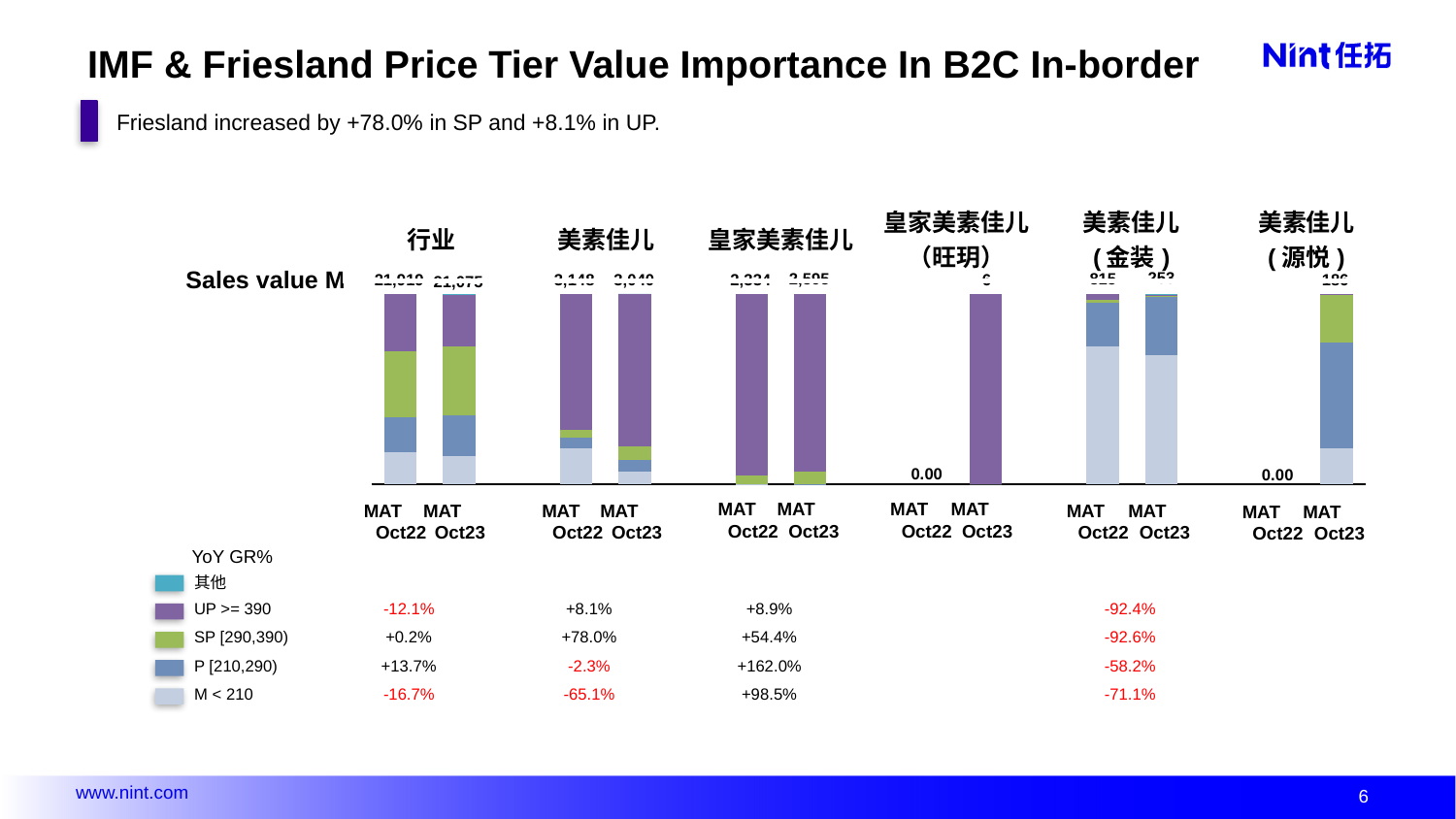

# IMF & Friesland Price Tier Value Importance In B2C In-border
Friesland increased by +78.0% in SP and +8.1% in UP.
| 行业 | 美素佳儿 | 皇家美素佳儿 | 皇家美素佳儿 （旺玥） | 美素佳儿 (金装) | 美素佳儿 (源悦) |
| --- | --- | --- | --- | --- | --- |
Sales value M
253
815
2,595
3,148
3,040
186
2,334
21,919
6
21,075

### Chart

| Category | 系列5 | 系列4 | 系列3 | 系列2 | 系列1 |
|---|---|---|---|---|---|
| 1 | 17.11 | 18.23 | 34.75 | 29.91 | 0.01 |
| 2 | 14.82 | 21.56 | 36.22 | 27.33 | 0.07 |
| 3 | None | None | None | None | None |
| 4 | 18.79 | 5.95 | 4.02 | 71.24 | 0.0 |
| 5 | 6.78 | 6.02 | 7.41 | 79.76 | 0.03 |
| 6 | None | None | None | None | None |
| 7 | 0.01 | 0.01 | 4.92 | 95.05 | 0.0 |
| 8 | 0.02 | 0.02 | 6.84 | 93.11 | 0.0 |
| 9 | None | None | None | None | None |
| 10 | None | None | None | None | None |
| 11 | 0.0 | 0.0 | 0.0 | 100.0 | 0.0 |
| 12 | None | None | None | None | None |
| 13 | 72.6 | 22.98 | 1.42 | 3.0 | 0.0 |
| 14 | 67.58 | 30.99 | 0.34 | 0.73 | 0.36 |
| 15 | None | None | None | None | None |
| 16 | None | None | None | None | None |
| 17 | 18.73 | 55.96 | 25.18 | 0.12 | 0.0 |
0.00

0.00
MAT
Oct22
MAT
Oct23
MAT
Oct22
MAT
Oct23
MAT
Oct22
MAT
Oct23
MAT
Oct22
MAT
Oct23
MAT
Oct22
MAT
Oct23
MAT
Oct22
MAT
Oct23
YoY GR%
| 其他 |  |  |  |  |  |  |
| --- | --- | --- | --- | --- | --- | --- |
| UP >= 390 | -12.1% | +8.1% | +8.9% |  | -92.4% |  |
| SP [290,390) | +0.2% | +78.0% | +54.4% |  | -92.6% |  |
| P [210,290) | +13.7% | -2.3% | +162.0% |  | -58.2% |  |
| M < 210 | -16.7% | -65.1% | +98.5% |  | -71.1% |  |